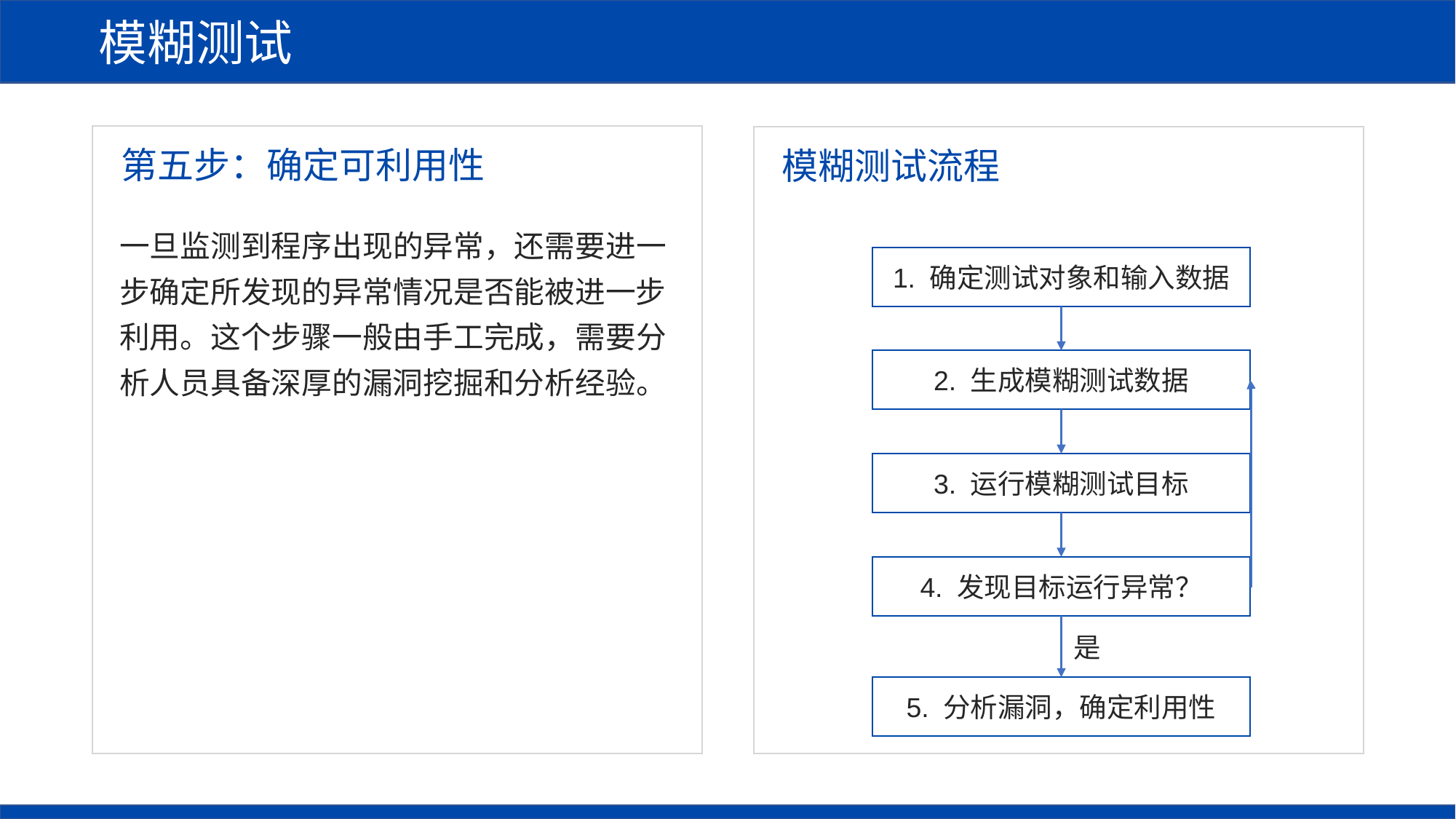

模糊测试

第五步：确定可利用性
模糊测试流程
一旦监测到程序出现的异常，还需要进一步确定所发现的异常情况是否能被进一步利用。这个步骤一般由手工完成，需要分析人员具备深厚的漏洞挖掘和分析经验。

1. 确定测试对象和输入数据
2. 生成模糊测试数据
3. 运行模糊测试目标
4. 发现目标运行异常？
是
5. 分析漏洞，确定利用性